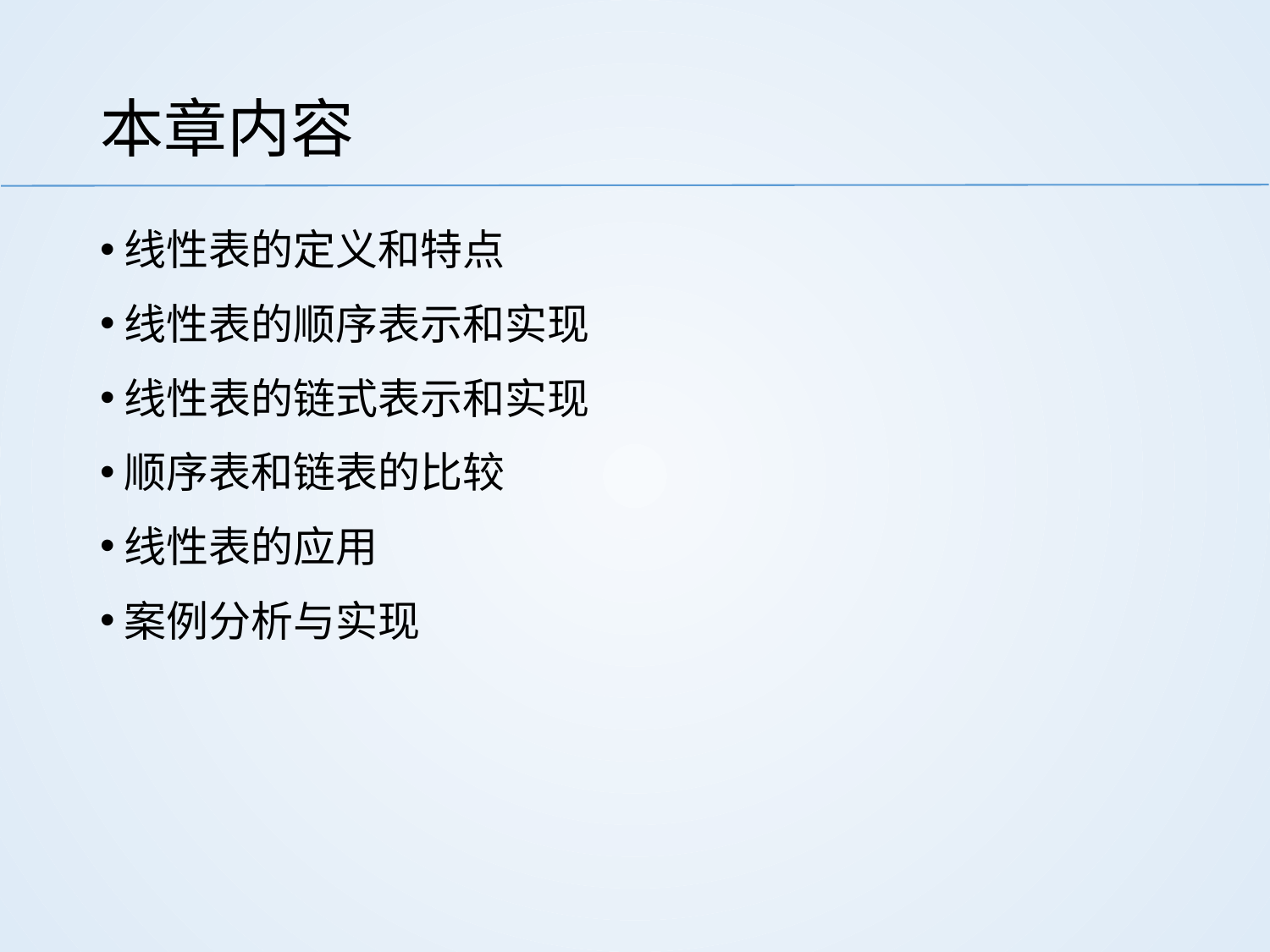

# 本章内容
线性表的定义和特点
线性表的顺序表示和实现
线性表的链式表示和实现
顺序表和链表的比较
线性表的应用
案例分析与实现